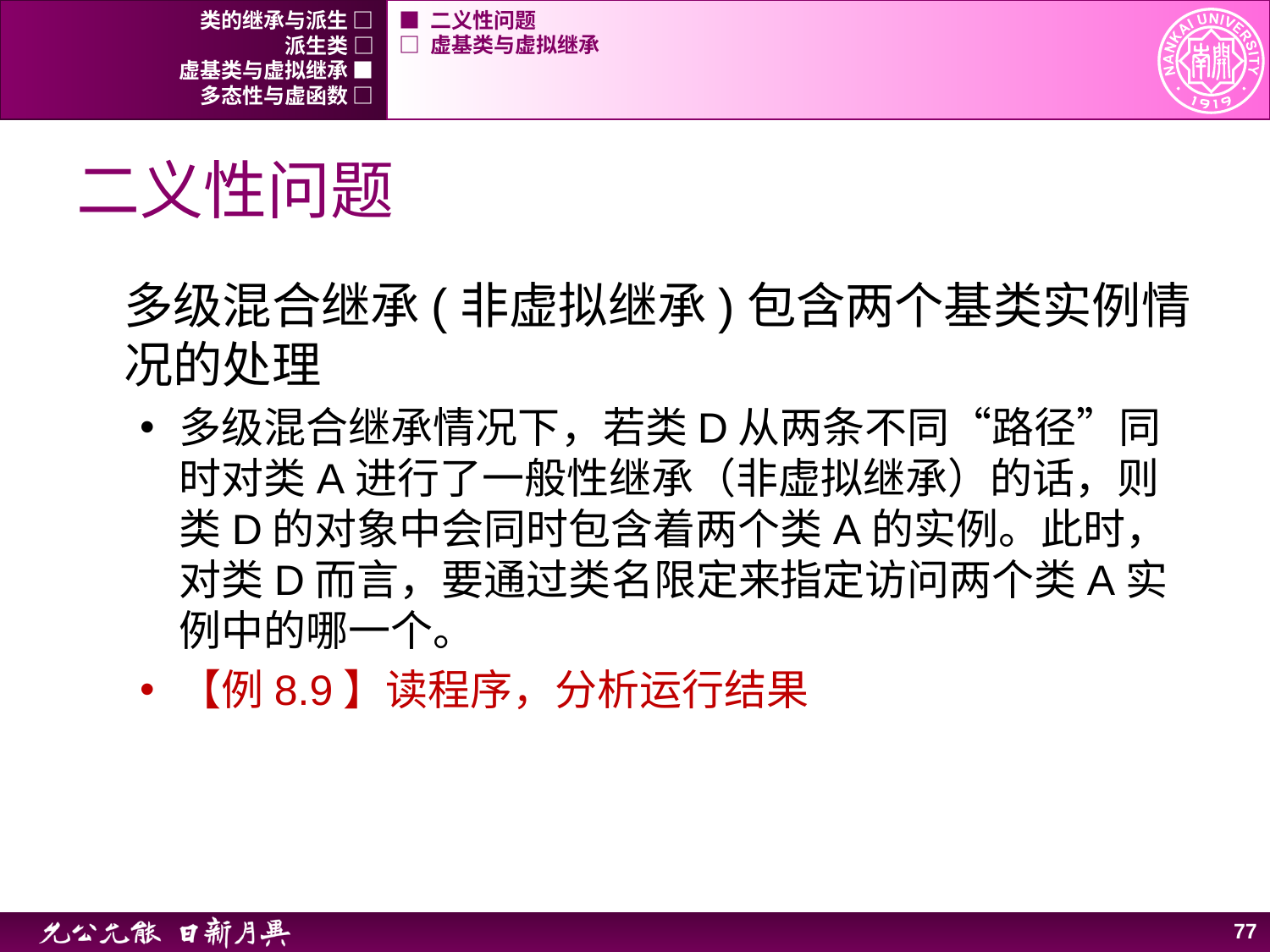

类的继承与派生 □
■ 二义性问题
派生类 □
□ 虚基类与虚拟继承
虚基类与虚拟继承 ■

多态性与虚函数 □

# 二义性问题
多级混合继承(非虚拟继承)包含两个基类实例情况的处理
多级混合继承情况下，若类D从两条不同“路径”同时对类A进行了一般性继承（非虚拟继承）的话，则类D的对象中会同时包含着两个类A的实例。此时，对类D而言，要通过类名限定来指定访问两个类A实例中的哪一个。
【例8.9】读程序，分析运行结果
77